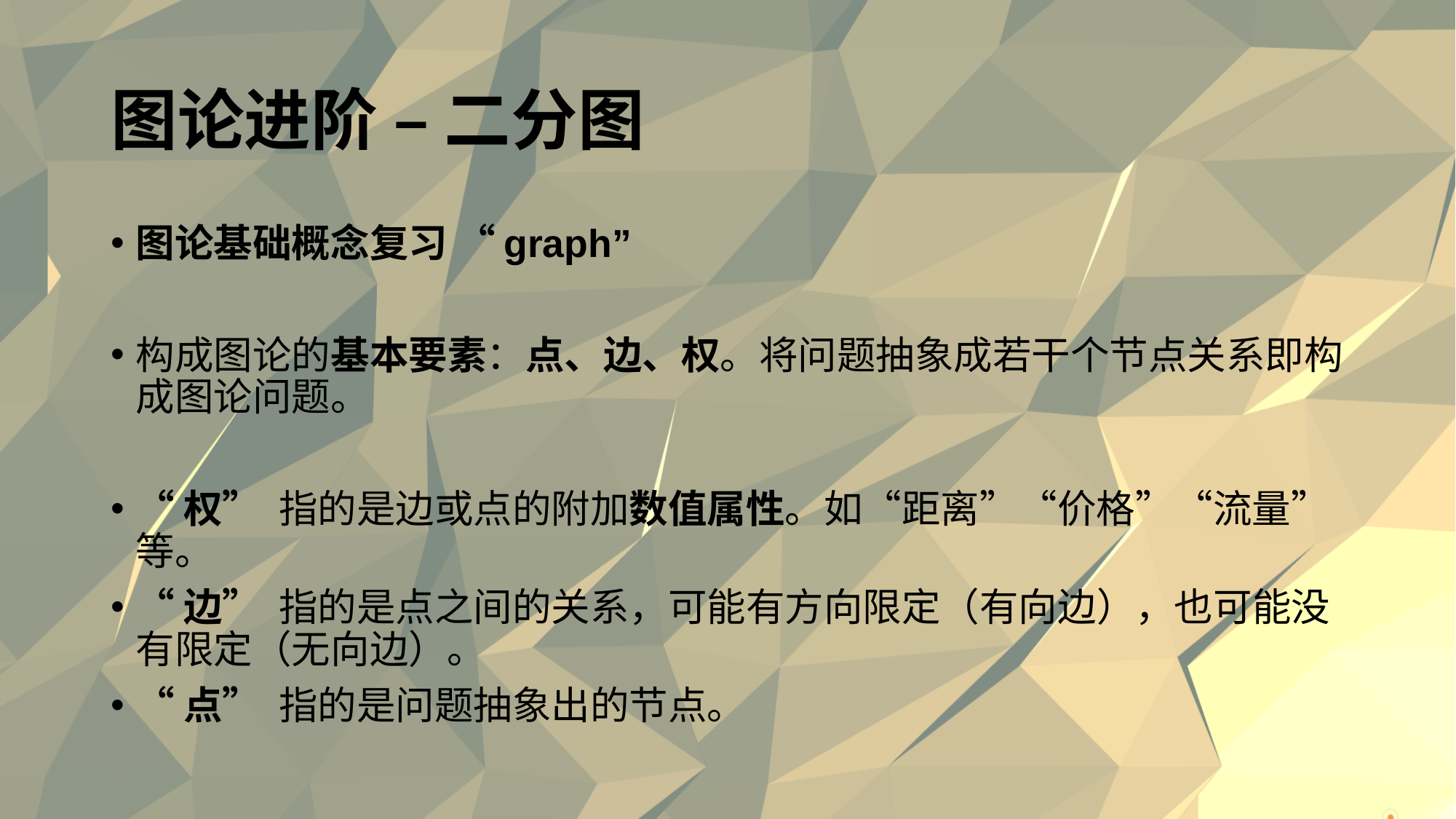

# 图论进阶 – 二分图
图论基础概念复习 “graph”

构成图论的基本要素：点、边、权。将问题抽象成若干个节点关系即构成图论问题。

“权”  指的是边或点的附加数值属性。如“距离”“价格”“流量”等。
“边”  指的是点之间的关系，可能有方向限定（有向边），也可能没有限定（无向边）。
“点”  指的是问题抽象出的节点。